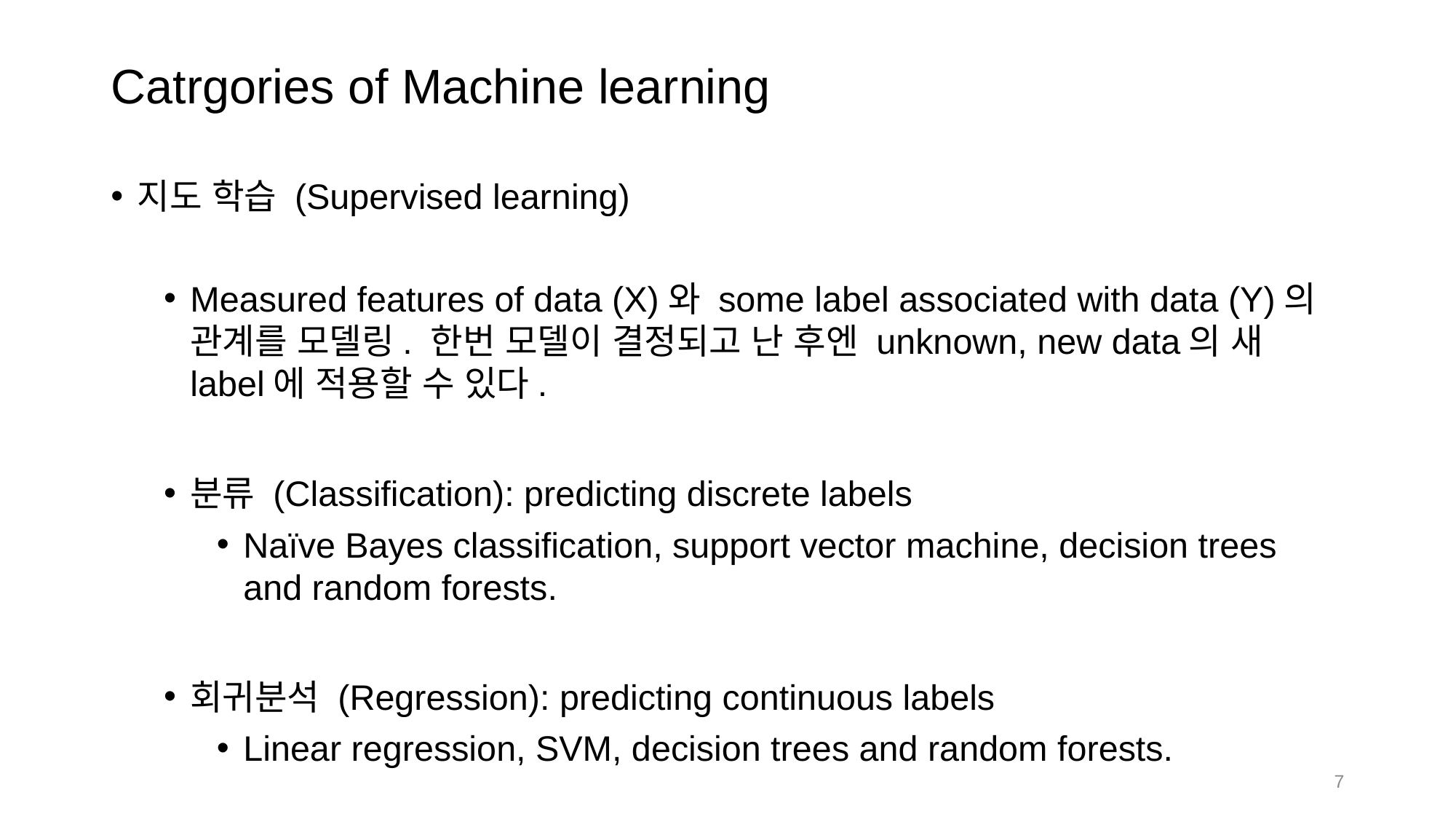

# Catrgories of Machine learning
지도 학습 (Supervised learning)

Measured features of data (X)와 some label associated with data (Y)의 관계를 모델링. 한번 모델이 결정되고 난 후엔 unknown, new data의 새 label에 적용할 수 있다.

분류 (Classification): predicting discrete labels
Naïve Bayes classification, support vector machine, decision trees and random forests.

회귀분석 (Regression): predicting continuous labels
Linear regression, SVM, decision trees and random forests.
7